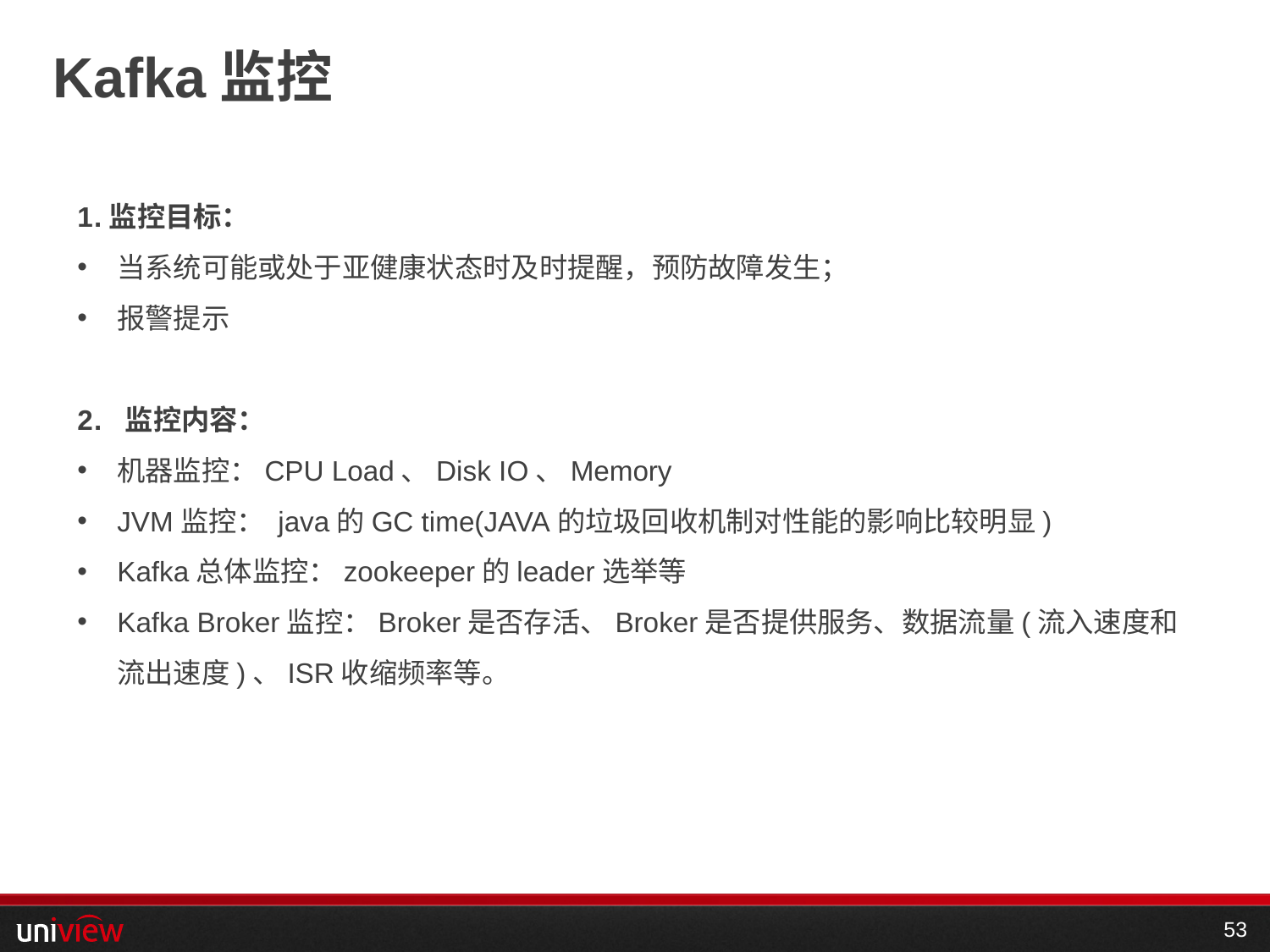

# Kafka监控
监控目标：
当系统可能或处于亚健康状态时及时提醒，预防故障发生；
报警提示

监控内容：
机器监控：CPU Load、Disk IO、Memory
JVM监控： java的GC time(JAVA的垃圾回收机制对性能的影响比较明显)
Kafka总体监控：zookeeper的leader选举等
Kafka Broker监控：Broker是否存活、Broker是否提供服务、数据流量(流入速度和流出速度)、ISR收缩频率等。